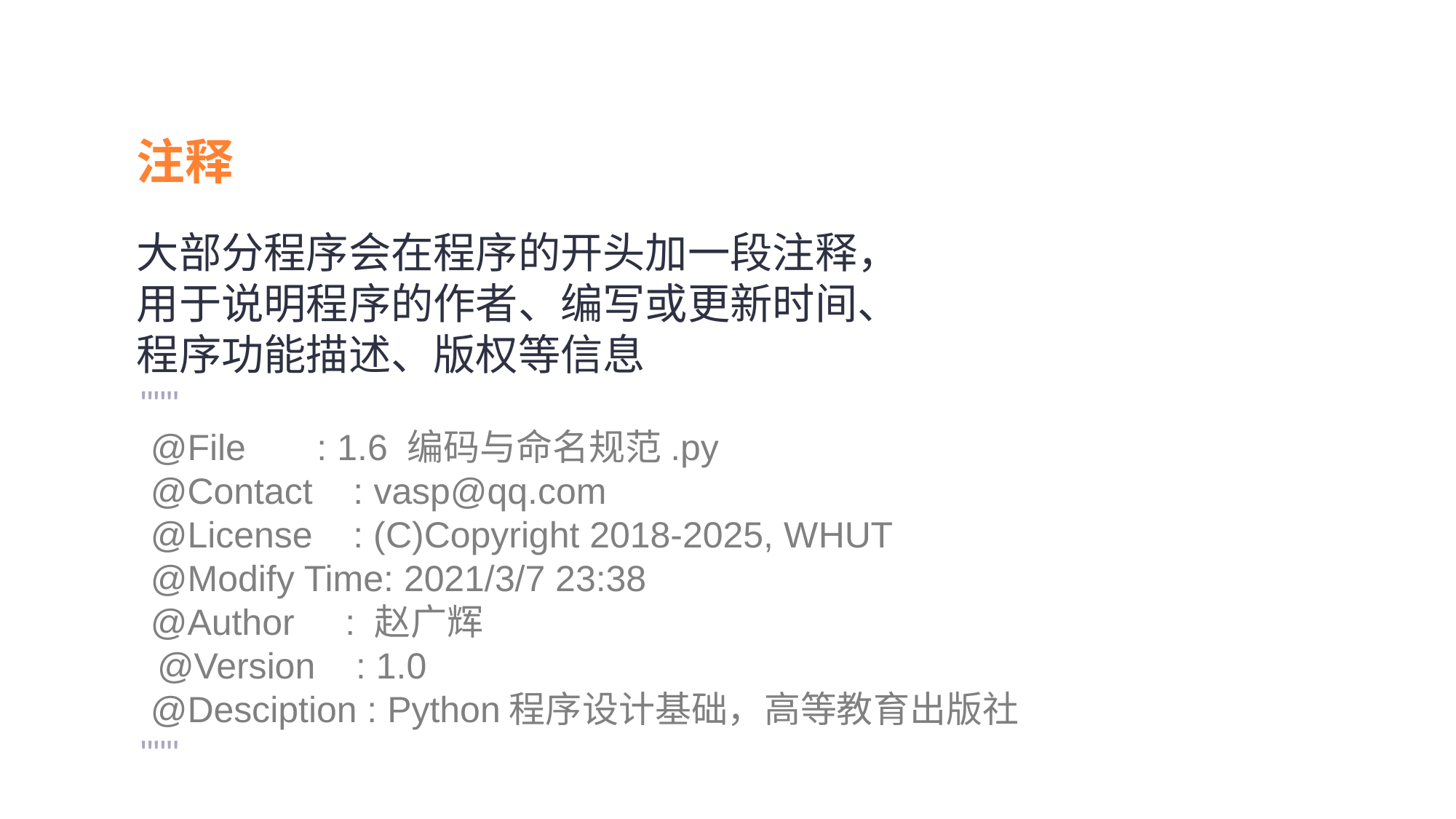

注释
大部分程序会在程序的开头加一段注释，用于说明程序的作者、编写或更新时间、程序功能描述、版权等信息
"""
 @File       : 1.6 编码与命名规范.py
 @Contact    : vasp@qq.com
 @License    : (C)Copyright 2018-2025, WHUT
 @Modify Time: 2021/3/7 23:38
 @Author     : 赵广辉
 @Version    : 1.0
 @Desciption : Python程序设计基础，高等教育出版社
"""